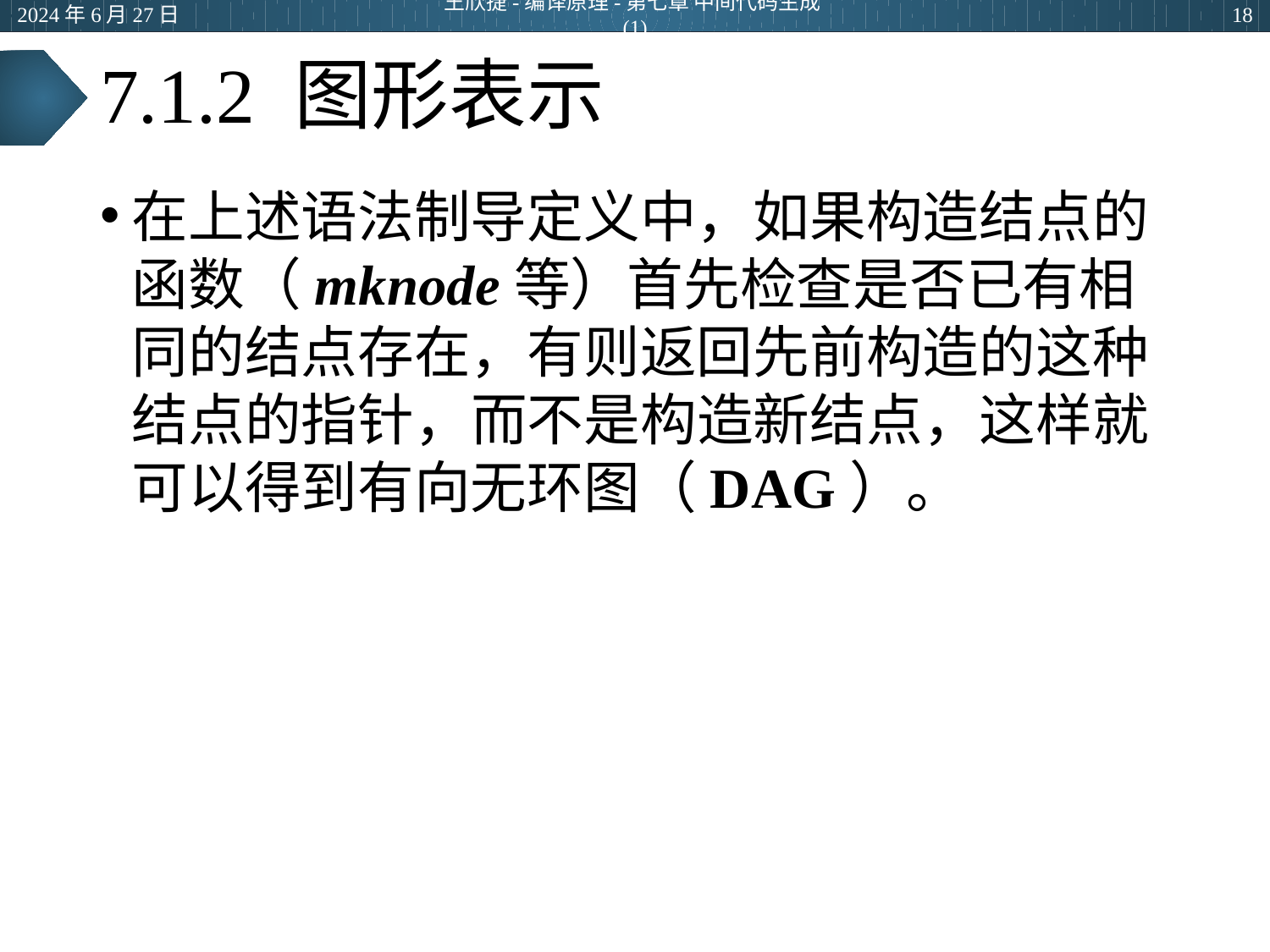

2024年6月27日
王欣捷-编译原理-第七章 中间代码生成(1)
18
# 7.1.2 图形表示
在上述语法制导定义中，如果构造结点的函数（mknode等）首先检查是否已有相同的结点存在，有则返回先前构造的这种结点的指针，而不是构造新结点，这样就可以得到有向无环图（DAG）。